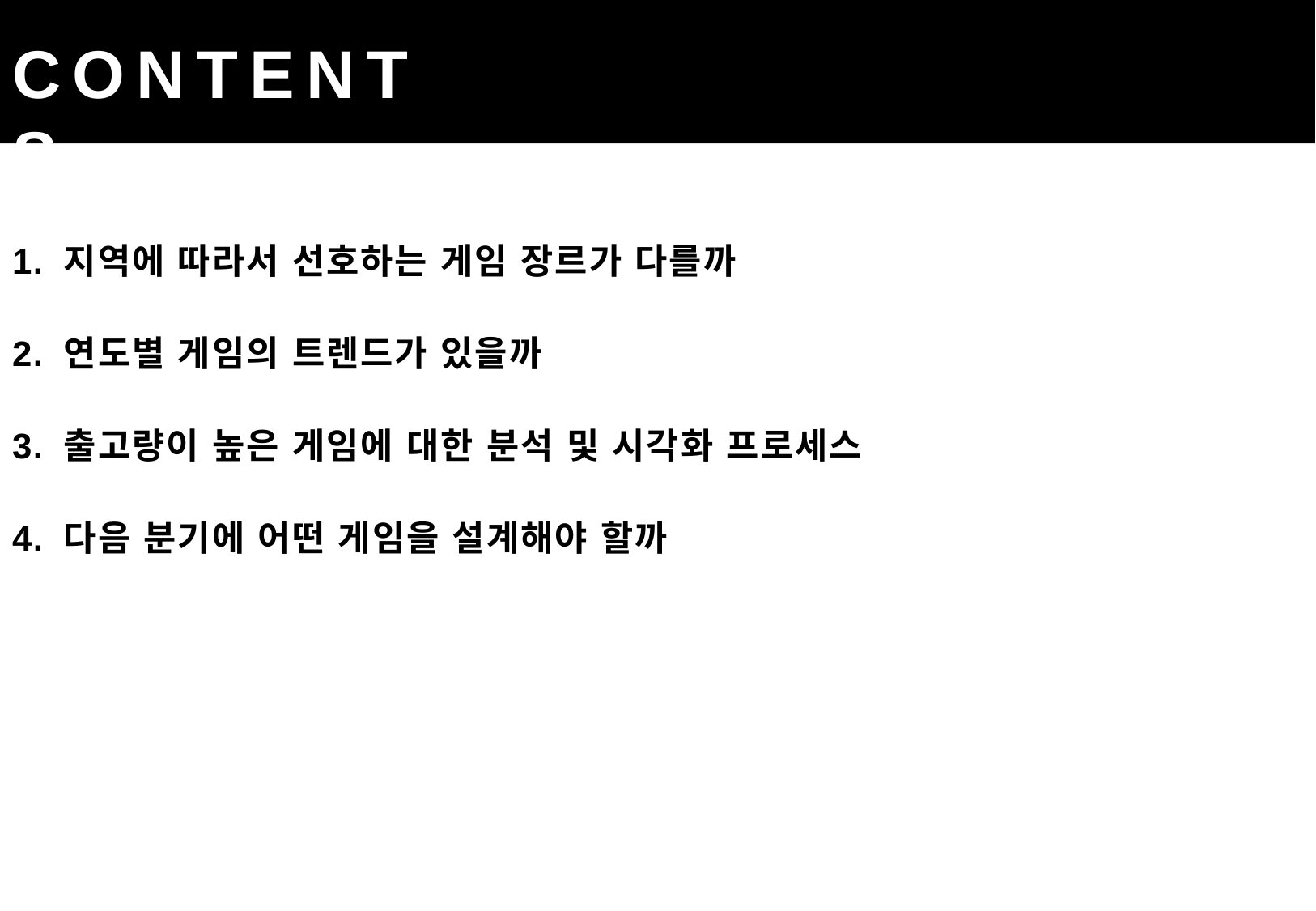

# CONTENTS

지역에 따라서 선호하는 게임 장르가 다를까
연도별 게임의 트렌드가 있을까
출고량이 높은 게임에 대한 분석 및 시각화 프로세스
다음 분기에 어떤 게임을 설계해야 할까